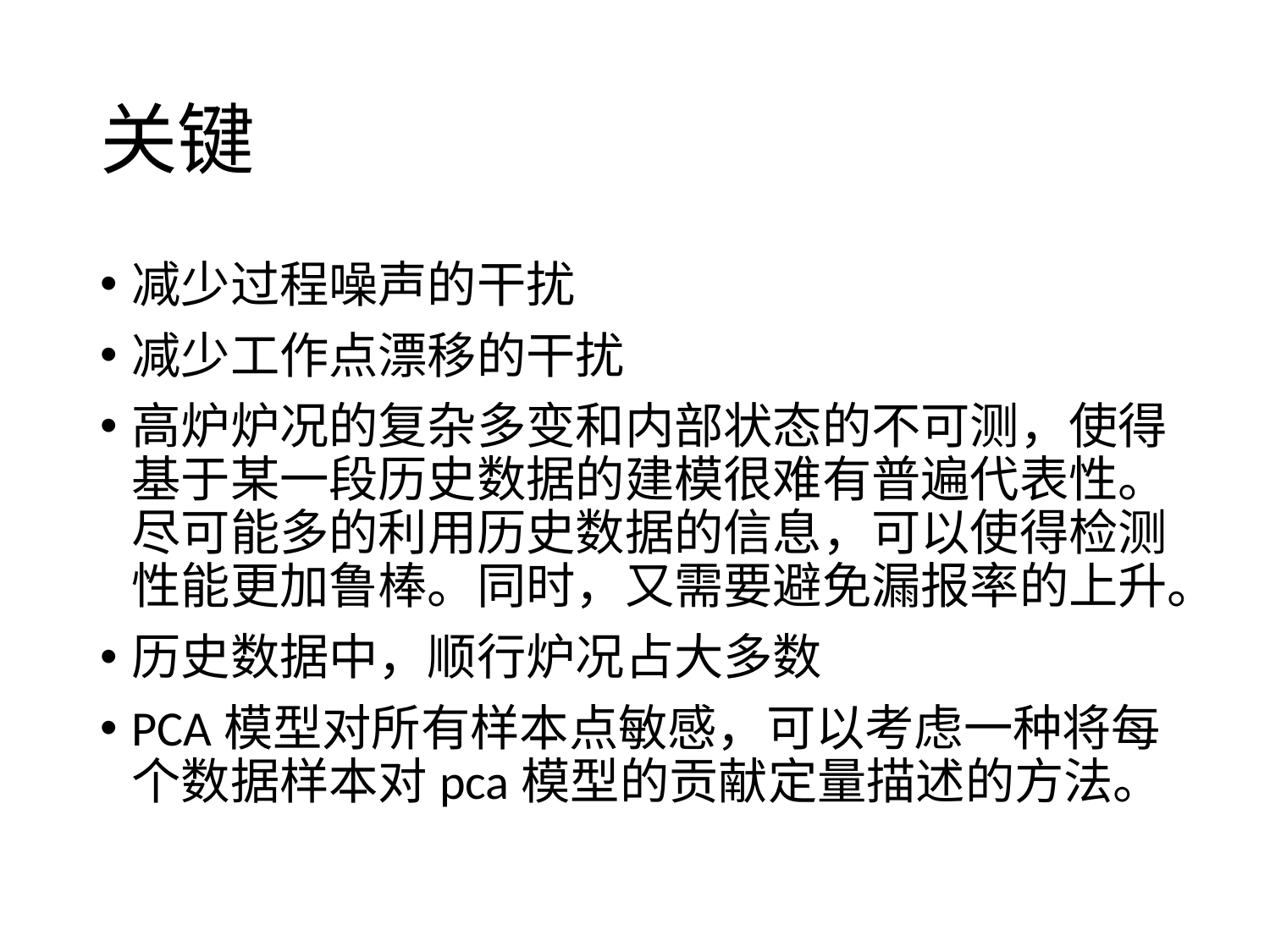

# 关键
减少过程噪声的干扰
减少工作点漂移的干扰
高炉炉况的复杂多变和内部状态的不可测，使得基于某一段历史数据的建模很难有普遍代表性。尽可能多的利用历史数据的信息，可以使得检测性能更加鲁棒。同时，又需要避免漏报率的上升。
历史数据中，顺行炉况占大多数
PCA模型对所有样本点敏感，可以考虑一种将每个数据样本对pca模型的贡献定量描述的方法。